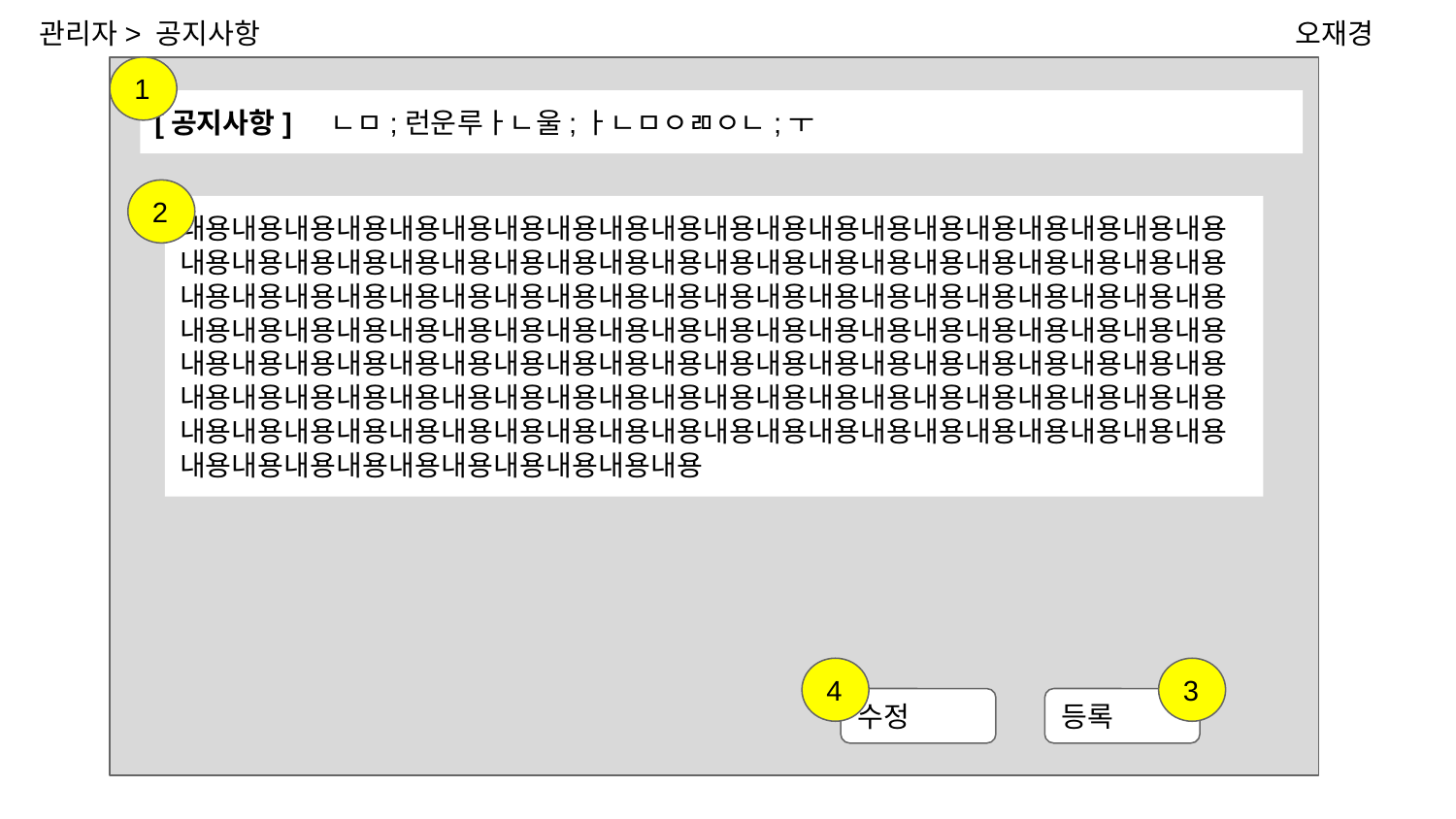

관리자> 공지사항
오재경

1
[공지사항]    ㄴㅁ;런운루ㅏㄴ울;ㅏㄴㅁㅇㄻㅇㄴ;ㅜ
2
내용내용내용내용내용내용내용내용내용내용내용내용내용내용내용내용내용내용내용내용내용내용내용내용내용내용내용내용내용내용내용내용내용내용내용내용내용내용내용내용내용내용내용내용내용내용내용내용내용내용내용내용내용내용내용내용내용내용내용내용내용내용내용내용내용내용내용내용내용내용내용내용내용내용내용내용내용내용내용내용내용내용내용내용내용내용내용내용내용내용내용내용내용내용내용내용내용내용내용내용내용내용내용내용내용내용내용내용내용내용내용내용내용내용내용내용내용내용내용내용내용내용내용내용내용내용내용내용내용내용내용내용내용내용내용내용내용내용내용내용내용내용내용내용내용내용내용내용내용내용
4
3
수정
등록